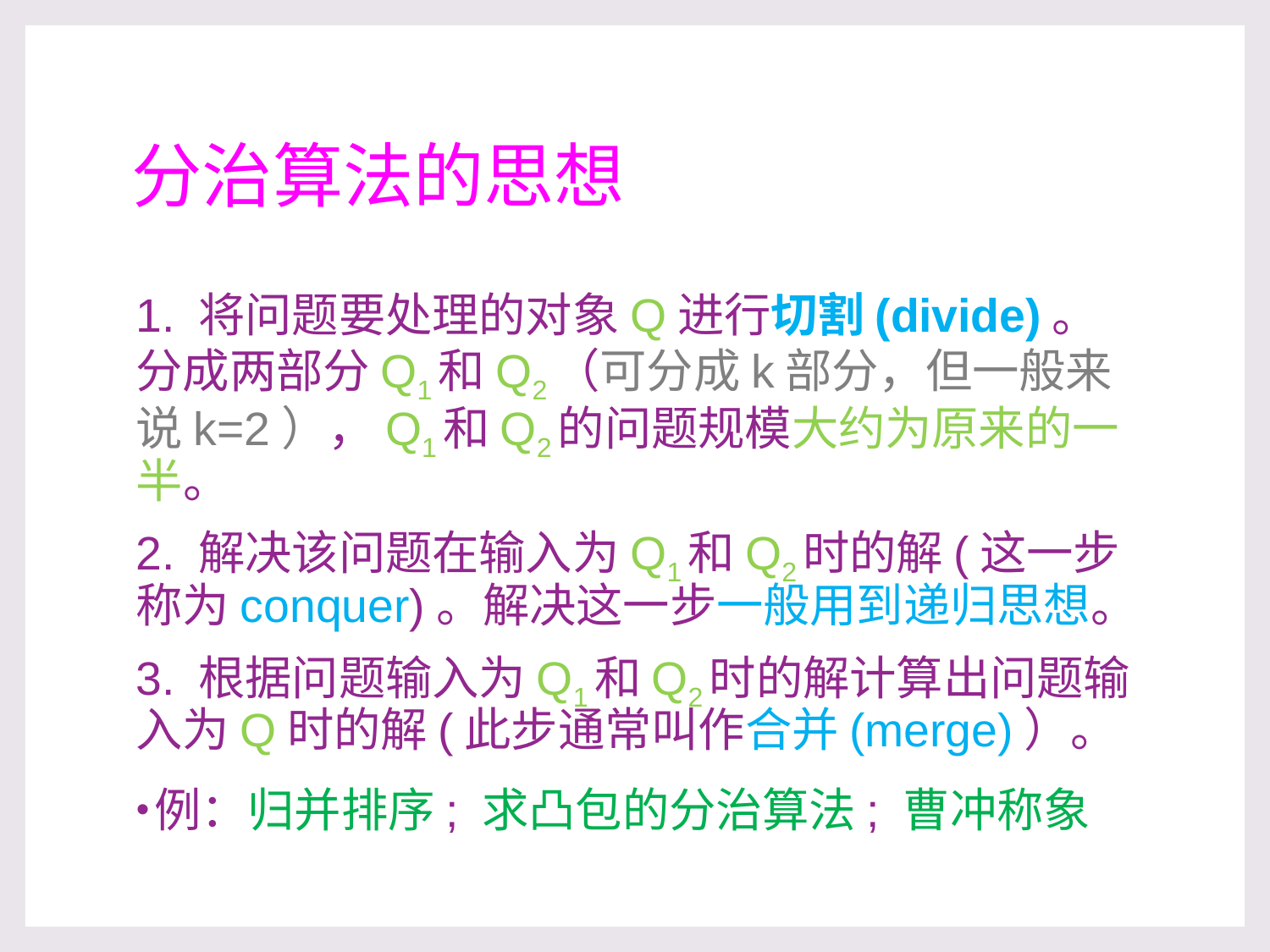

# 分治算法的思想
1. 将问题要处理的对象Q进行切割(divide)。分成两部分Q1和Q2（可分成k部分，但一般来说k=2），Q1和Q2的问题规模大约为原来的一半。
2. 解决该问题在输入为Q1和Q2时的解(这一步称为conquer)。解决这一步一般用到递归思想。
3. 根据问题输入为Q1和Q2时的解计算出问题输入为Q时的解(此步通常叫作合并(merge)）。
例：归并排序; 求凸包的分治算法; 曹冲称象